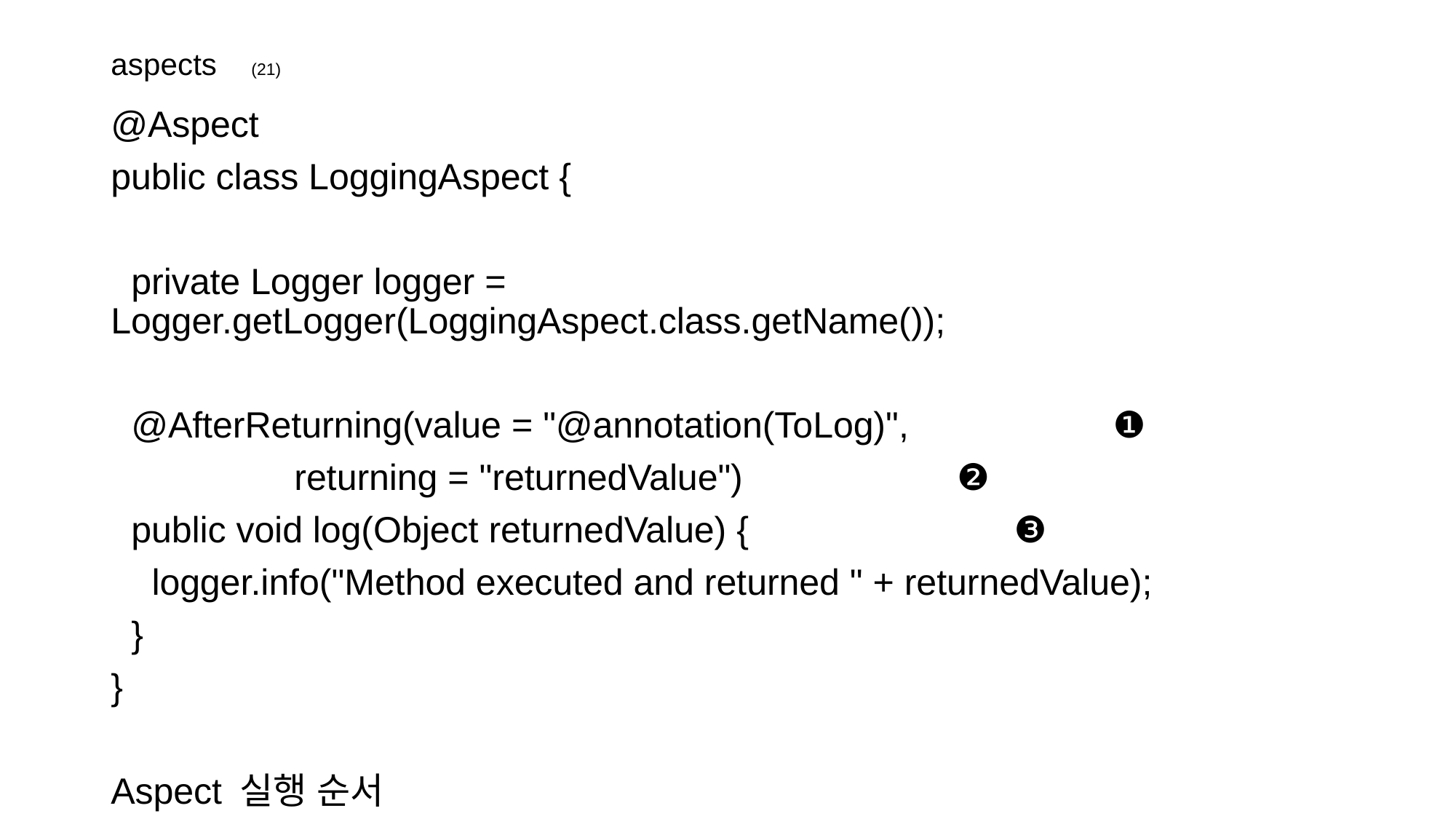

# aspects    (21)
@Aspect
public class LoggingAspect {

  private Logger logger = Logger.getLogger(LoggingAspect.class.getName());

  @AfterReturning(value = "@annotation(ToLog)",                    ❶
                  returning = "returnedValue")                     ❷
  public void log(Object returnedValue) {                          ❸
    logger.info("Method executed and returned " + returnedValue);
  }
}

Aspect 실행 순서